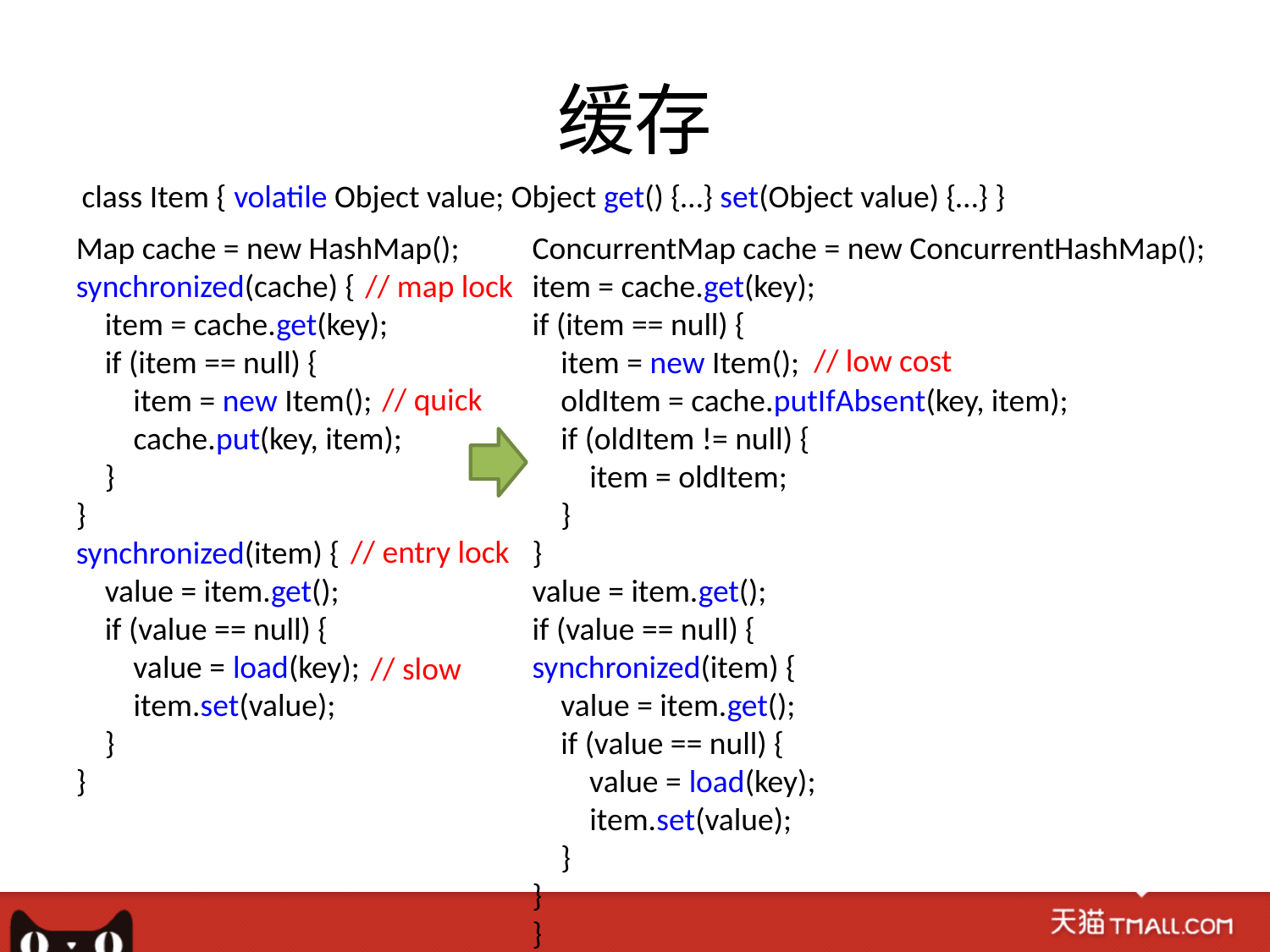

# 缓存
class Item { volatile Object value; Object get() {…} set(Object value) {…} }
Map cache = new HashMap();
synchronized(cache) {
    item = cache.get(key);
    if (item == null) {
        item = new Item();
        cache.put(key, item);
    }
}
synchronized(item) {
    value = item.get();
    if (value == null) {
        value = load(key);
        item.set(value);
    }
}

ConcurrentMap cache = new ConcurrentHashMap();
item = cache.get(key);
if (item == null) {
    item = new Item();
    oldItem = cache.putIfAbsent(key, item);
    if (oldItem != null) {
        item = oldItem;
    }
}
value = item.get();
if (value == null) {
synchronized(item) {
    value = item.get();
    if (value == null) {
        value = load(key);
        item.set(value);
    }
}
}

// map lock
// low cost
// quick

// entry lock
// slow